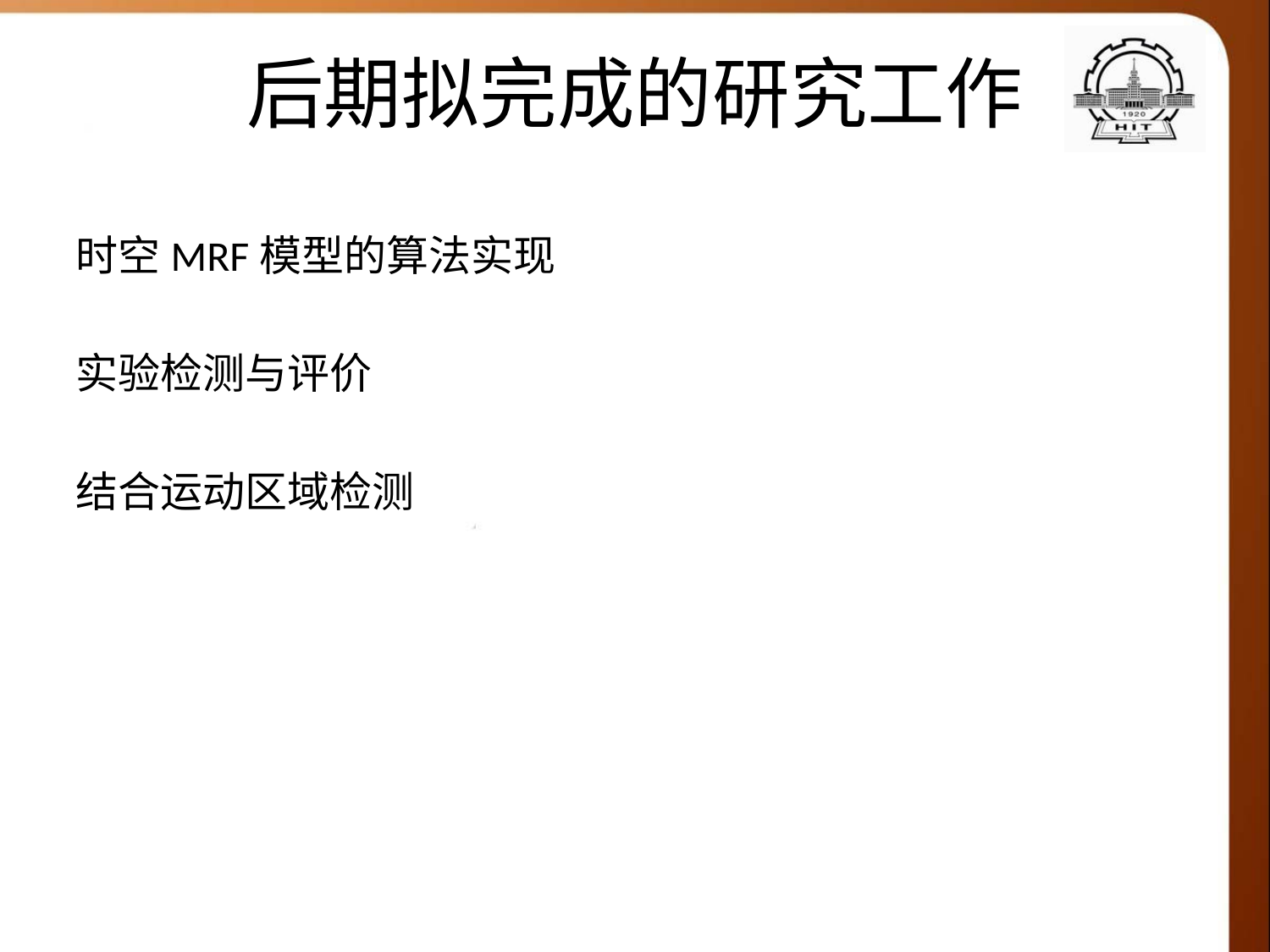

# 后期拟完成的研究工作
时空MRF模型的算法实现

实验检测与评价

结合运动区域检测